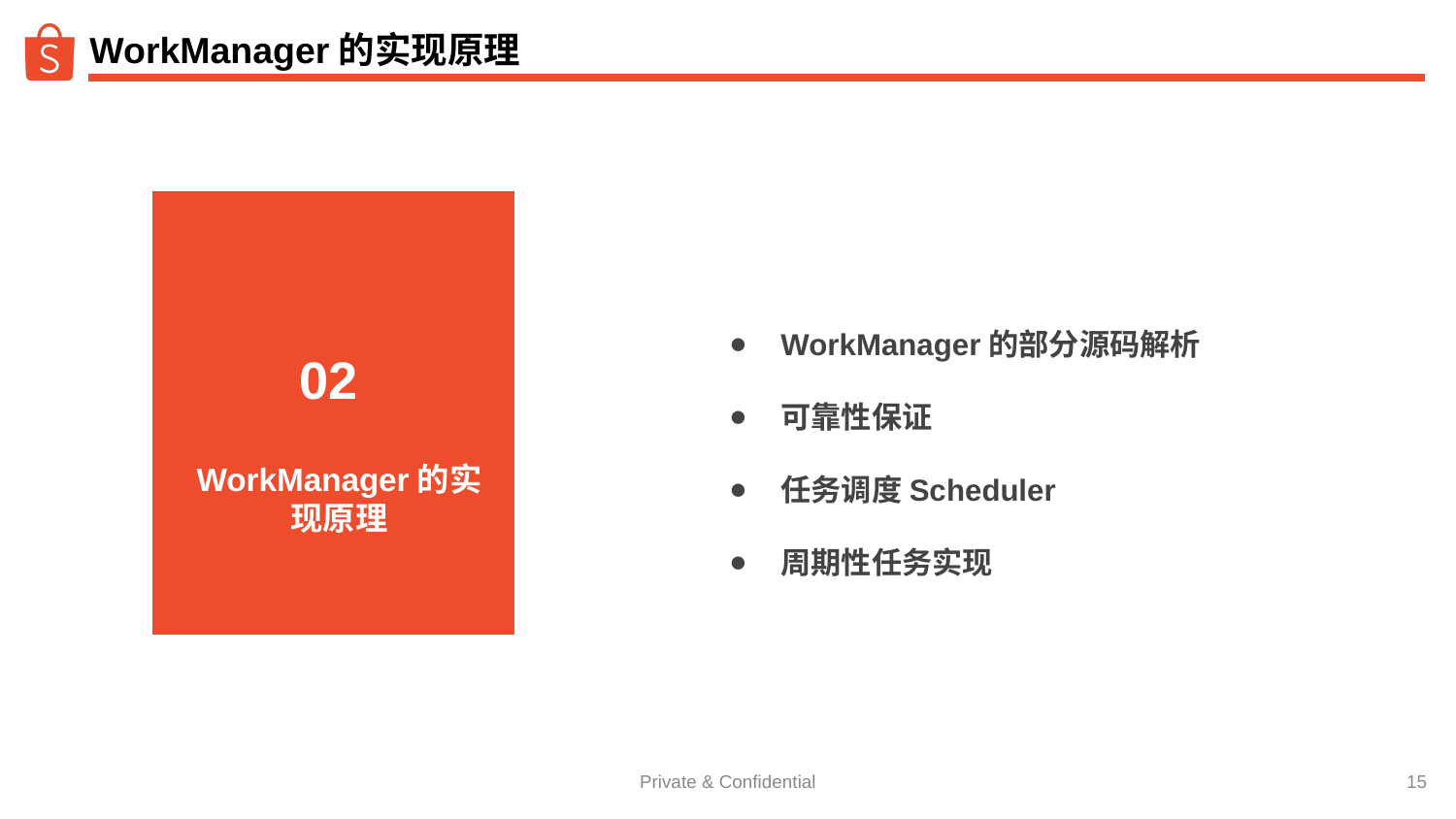

# WorkManager的实现原理

WorkManager的部分源码解析
可靠性保证
任务调度Scheduler
周期性任务实现
 02

简介
WorkManager的实现原理
15